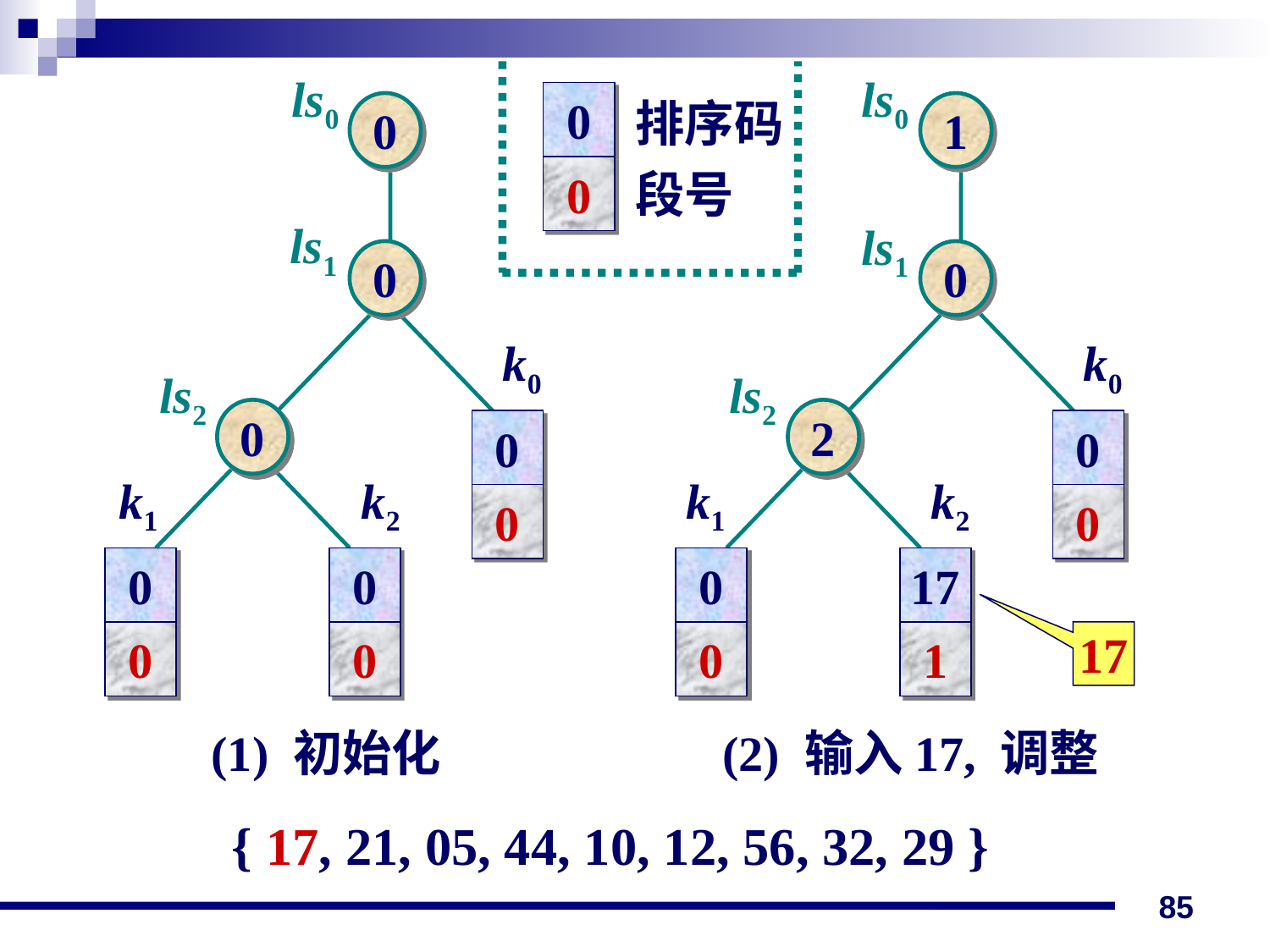

ls0

ls0
排序码
段号
0
0
1

0

ls1
ls1
0
0

k0
k0
ls2
ls2
0
2
0
0

k1

k2
k1

k2
0
0
0
0
0
17
0
0
0
1
17
(1) 初始化                        (2) 输入17, 调整
{ 17, 21, 05, 44, 10, 12, 56, 32, 29 }
85